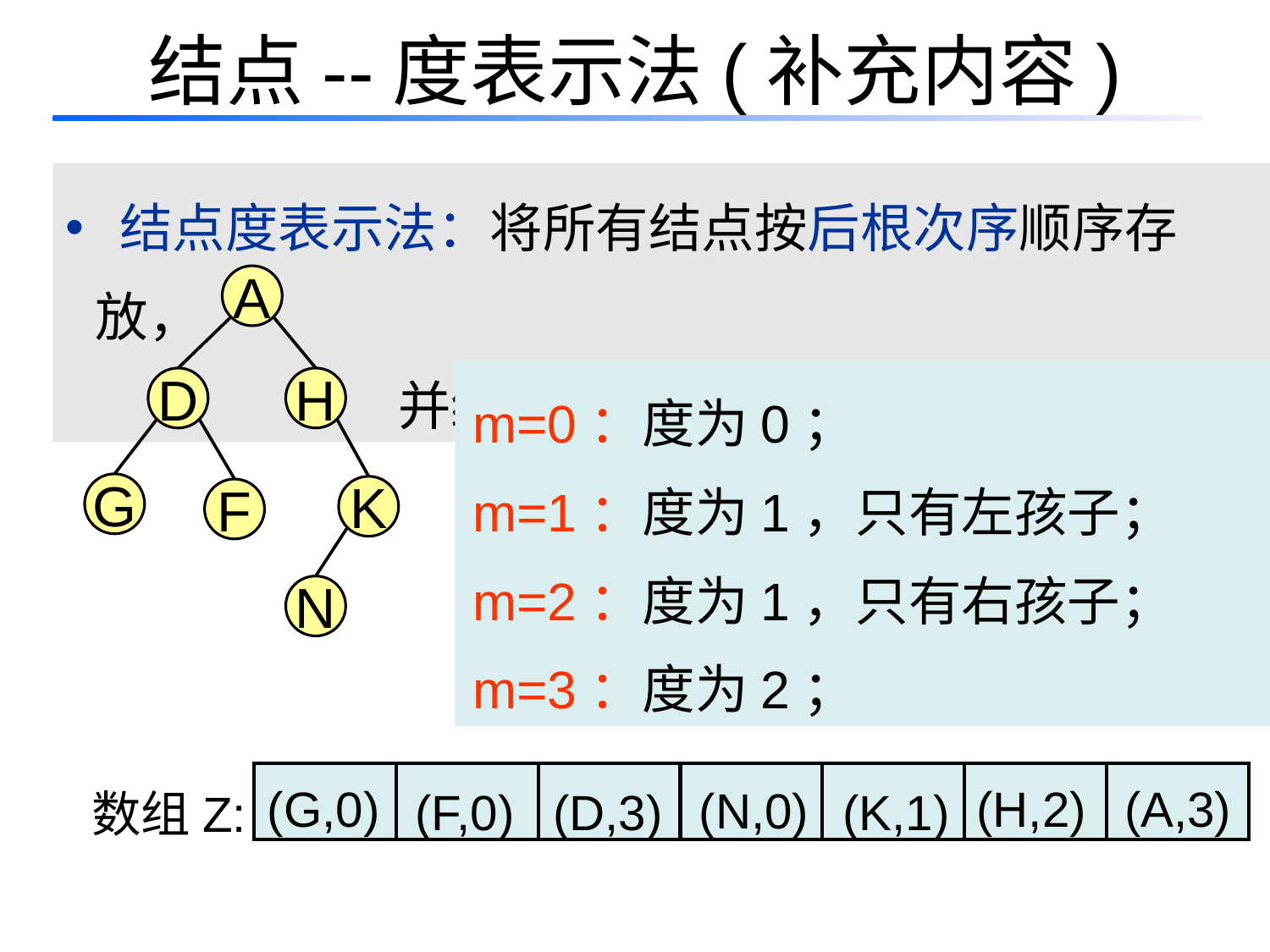

# 结点--度表示法(补充内容)

 结点度表示法：将所有结点按后根次序顺序存放，
                           并给每个结点附加一个整数m；
A
m=0：度为0；
m=1：度为1，只有左孩子；
m=2：度为1，只有右孩子；
m=3：度为2；
D
H
G
K
F
N
(G,0)
(H,2)
(A,3)
(N,0)
(F,0)
(D,3)
(K,1)
数组Z:
|  |  |  |  |  |  |  |
| --- | --- | --- | --- | --- | --- | --- |